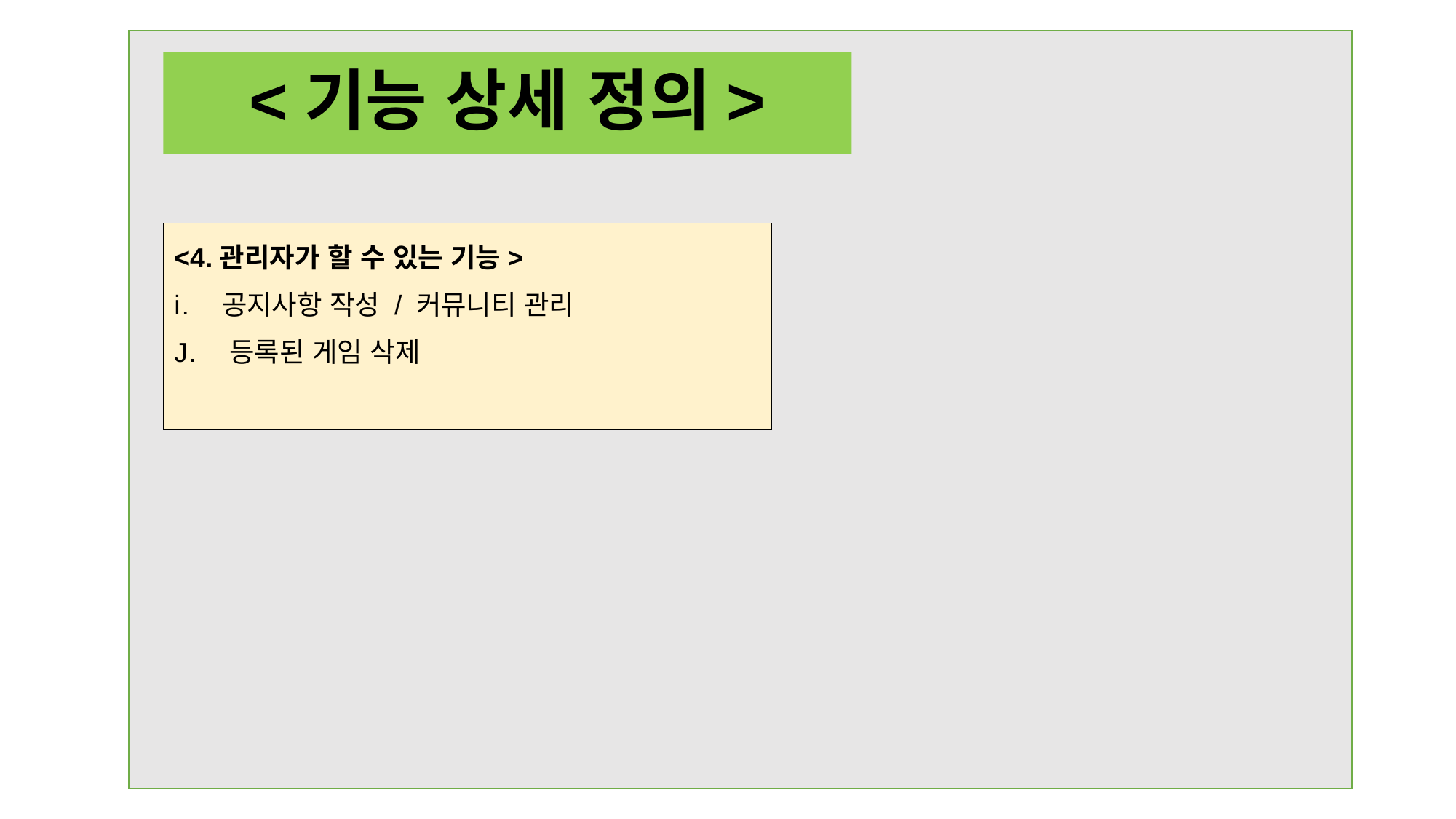

<기능 상세 정의>
<4.관리자가 할 수 있는 기능>
공지사항 작성 / 커뮤니티 관리
 등록된 게임 삭제